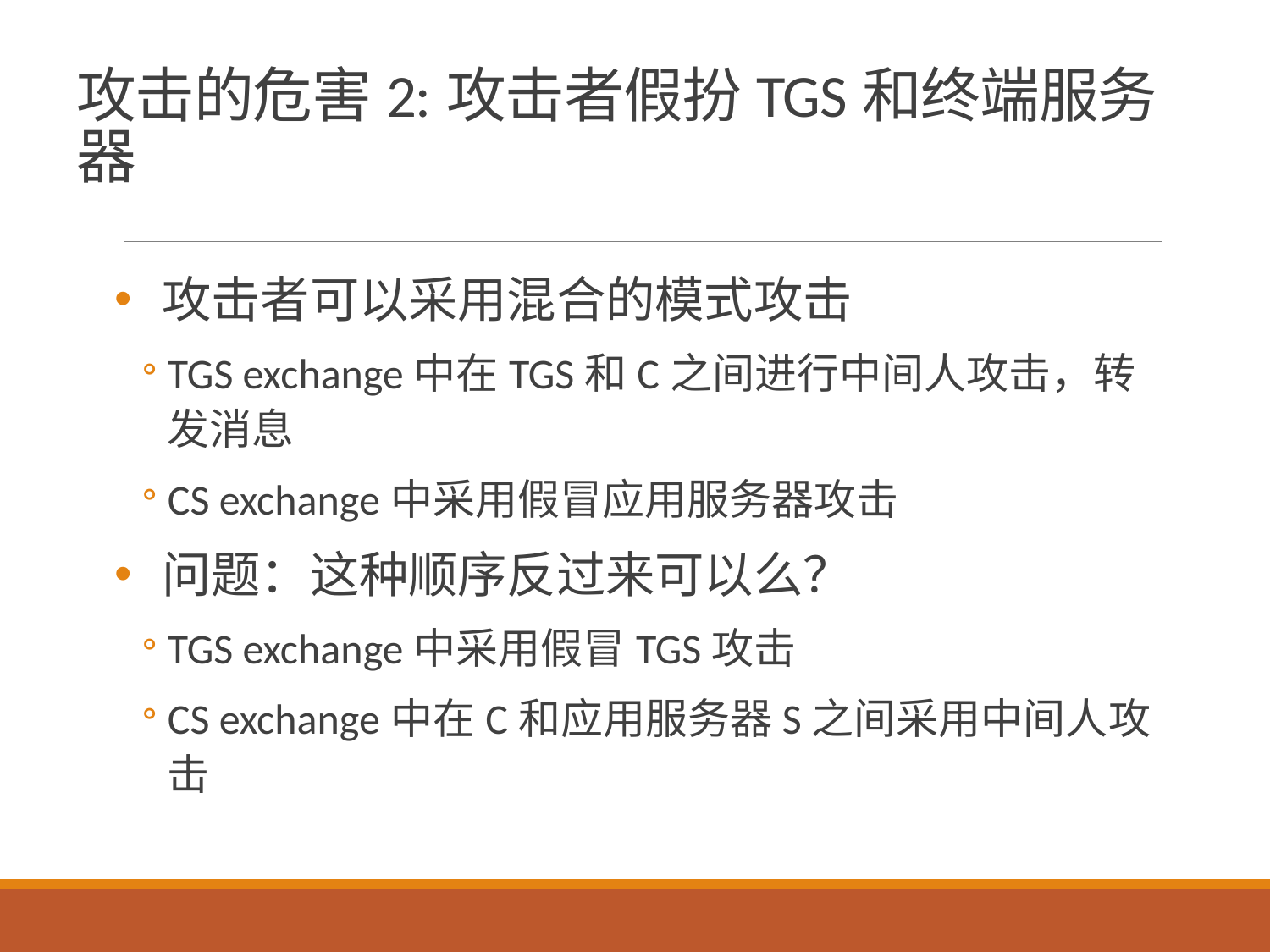

# 攻击的危害2:攻击者假扮TGS和终端服务器
攻击者可以采用混合的模式攻击
TGS exchange中在TGS和C之间进行中间人攻击，转发消息
CS exchange中采用假冒应用服务器攻击
问题：这种顺序反过来可以么？
TGS exchange中采用假冒TGS攻击
CS exchange中在C和应用服务器S之间采用中间人攻击